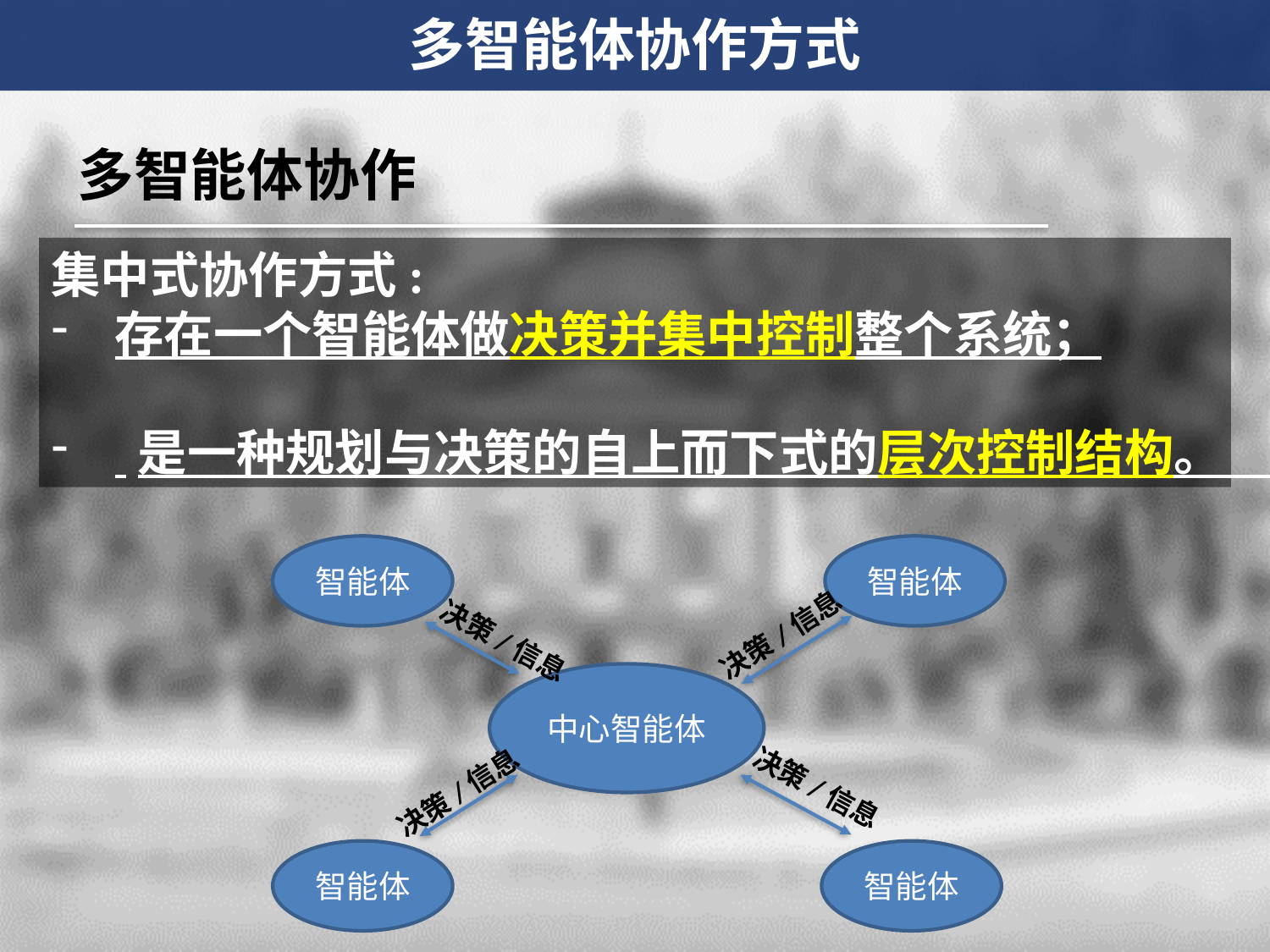

多智能体协作方式
多智能体协作
集中式协作方式:
存在一个智能体做决策并集中控制整个系统；

 是一种规划与决策的自上而下式的层次控制结构。
智能体
智能体
决策/信息
决策/信息
中心智能体
决策/信息
决策/信息
智能体
智能体